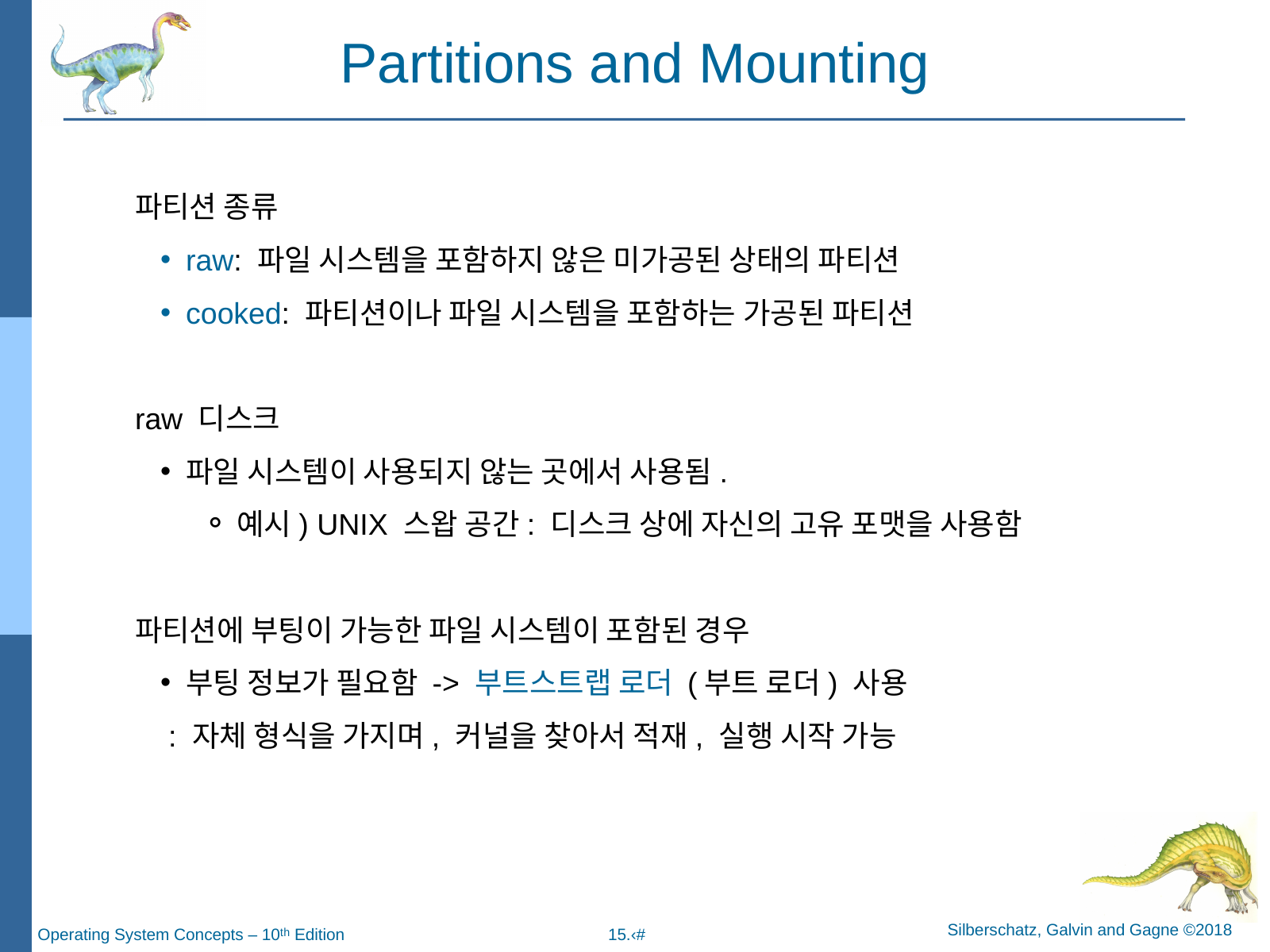

Partitions and Mounting

파티션 종류
raw: 파일 시스템을 포함하지 않은 미가공된 상태의 파티션
cooked: 파티션이나 파일 시스템을 포함하는 가공된 파티션

raw 디스크
파일 시스템이 사용되지 않는 곳에서 사용됨.
예시) UNIX 스왑 공간: 디스크 상에 자신의 고유 포맷을 사용함

파티션에 부팅이 가능한 파일 시스템이 포함된 경우
부팅 정보가 필요함 -> 부트스트랩 로더 (부트 로더) 사용
    : 자체 형식을 가지며, 커널을 찾아서 적재, 실행 시작 가능

Silberschatz, Galvin and Gagne ©2018
Operating System Concepts – 10ᵗʰ Edition
15.‹#